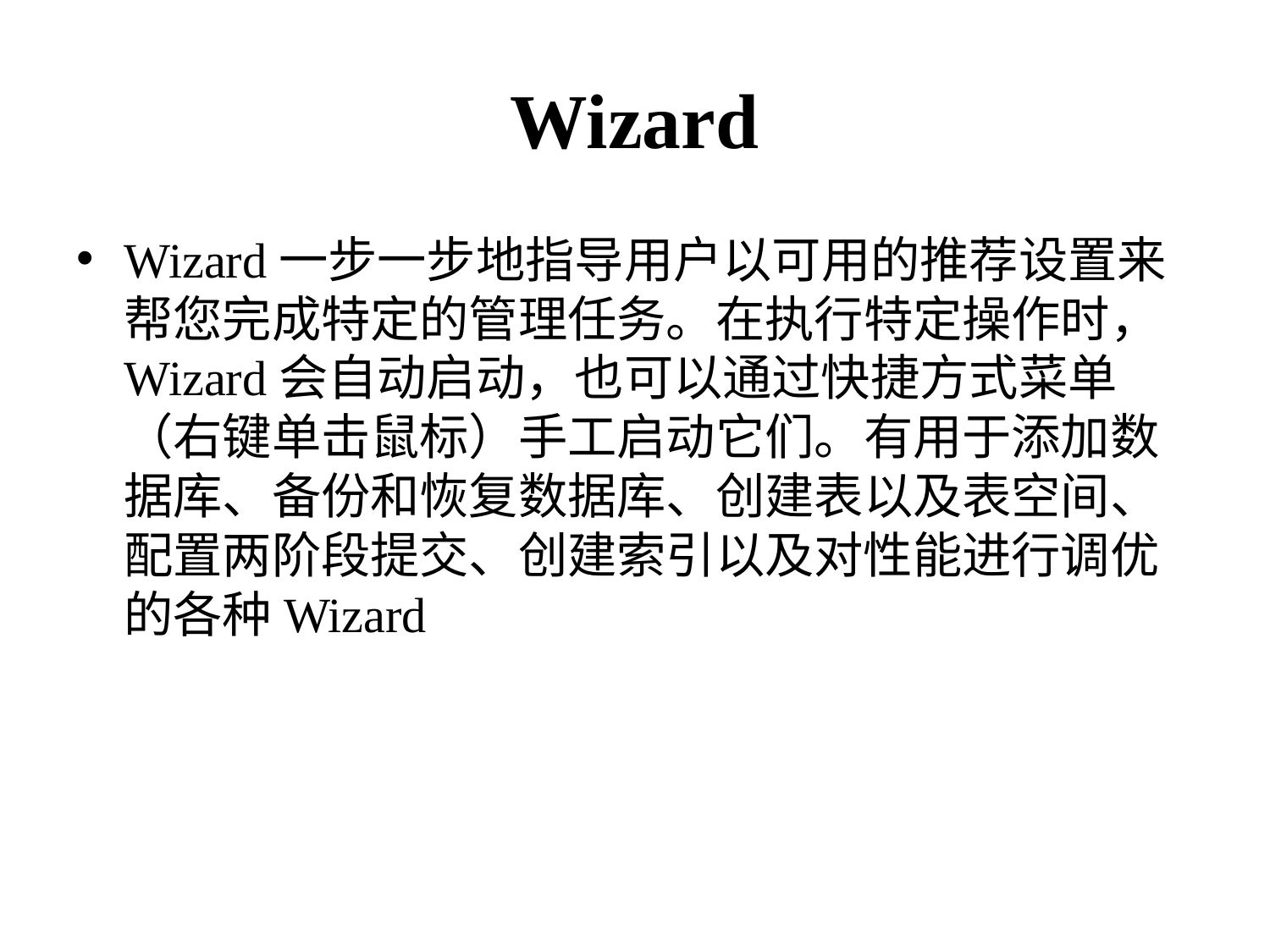

# Wizard
Wizard一步一步地指导用户以可用的推荐设置来帮您完成特定的管理任务。在执行特定操作时，Wizard会自动启动，也可以通过快捷方式菜单（右键单击鼠标）手工启动它们。有用于添加数据库、备份和恢复数据库、创建表以及表空间、配置两阶段提交、创建索引以及对性能进行调优的各种Wizard